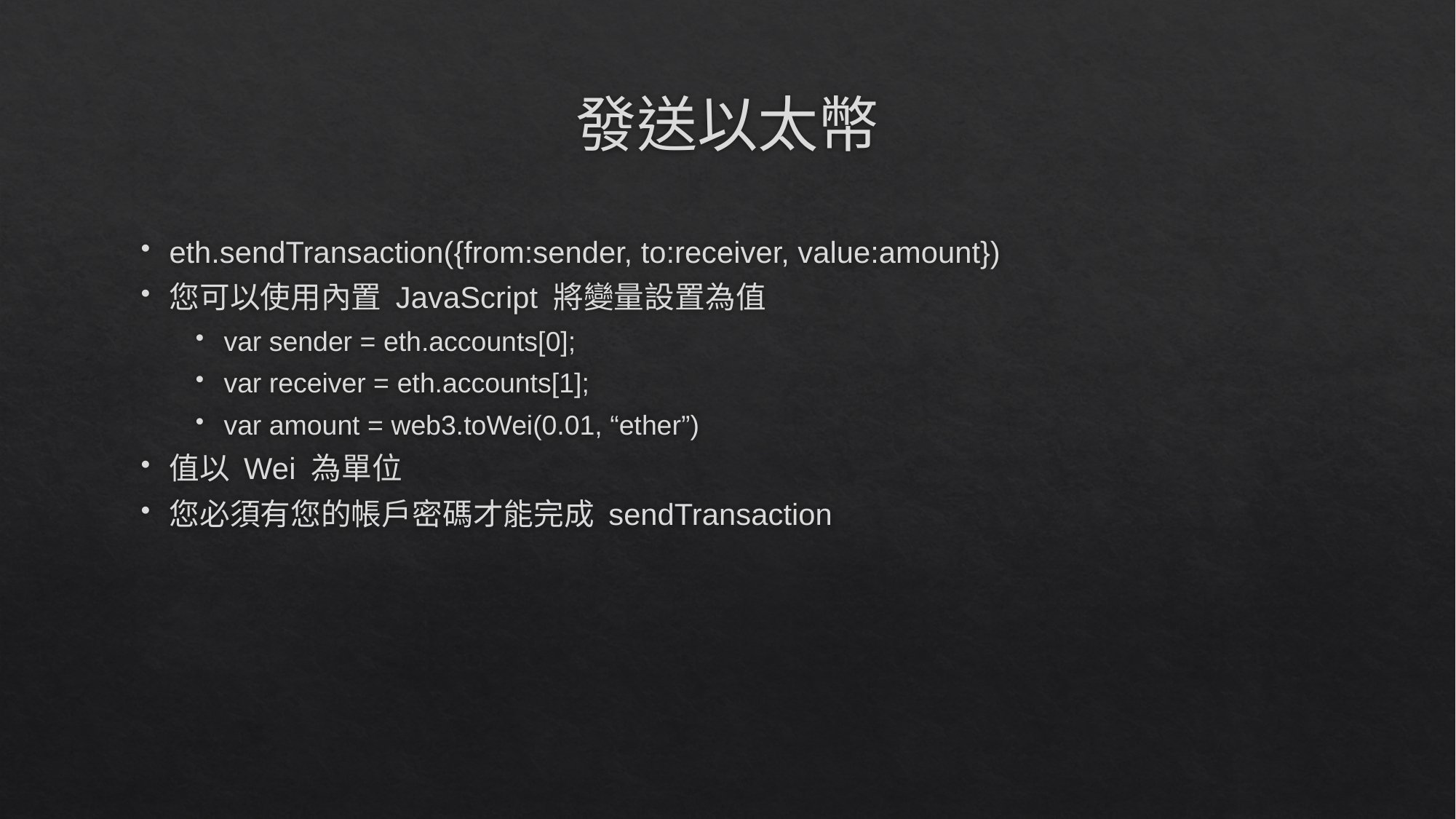

# 發送以太幣
eth.sendTransaction({from:sender, to:receiver, value:amount})
您可以使用內置 JavaScript 將變量設置為值
var sender = eth.accounts[0];
var receiver = eth.accounts[1];
var amount = web3.toWei(0.01, “ether”)
值以 Wei 為單位
您必須有您的帳戶密碼才能完成 sendTransaction